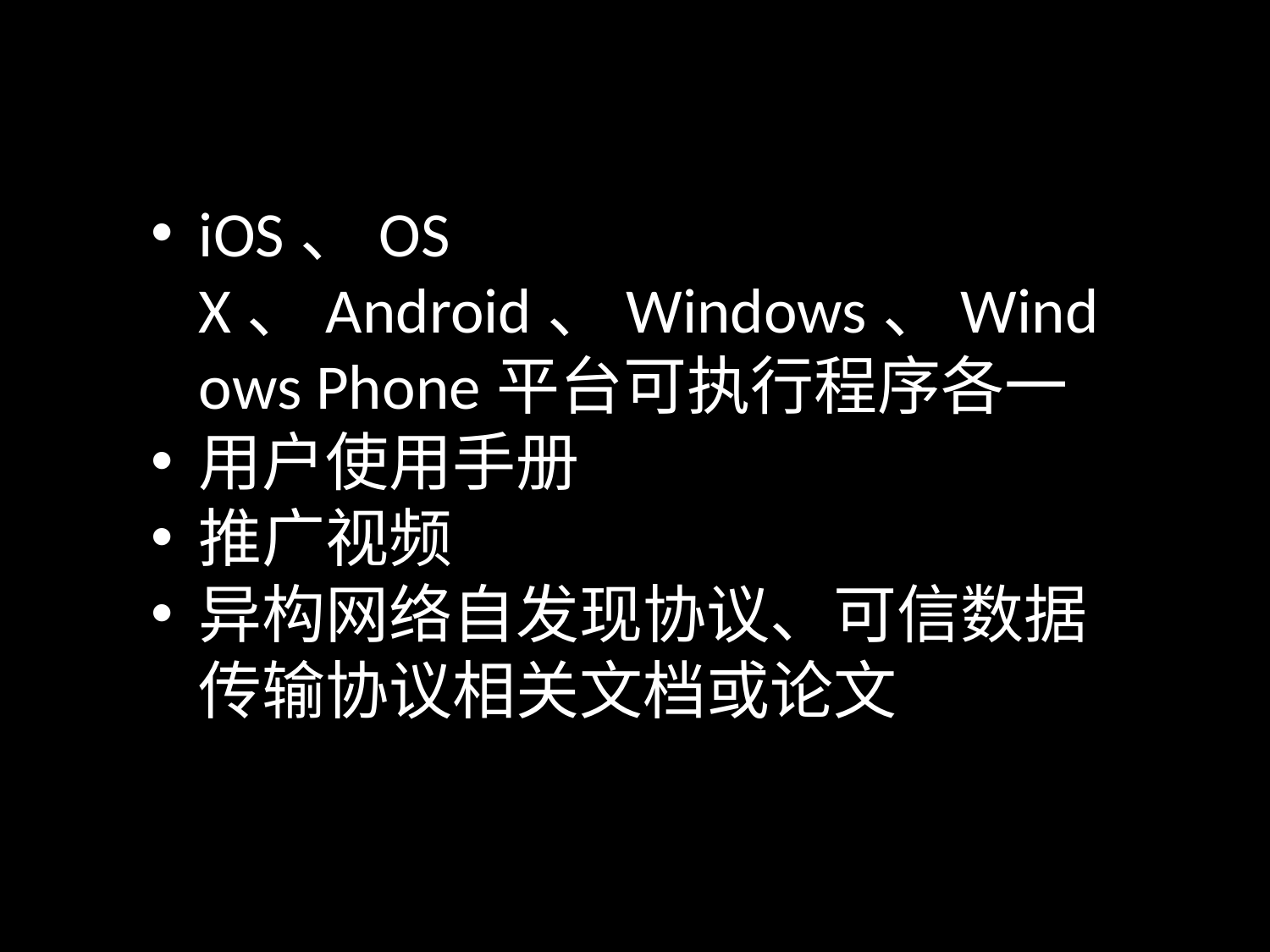

iOS、OS X、Android、Windows、Windows Phone平台可执行程序各一
用户使用手册
推广视频
异构网络自发现协议、可信数据传输协议相关文档或论文